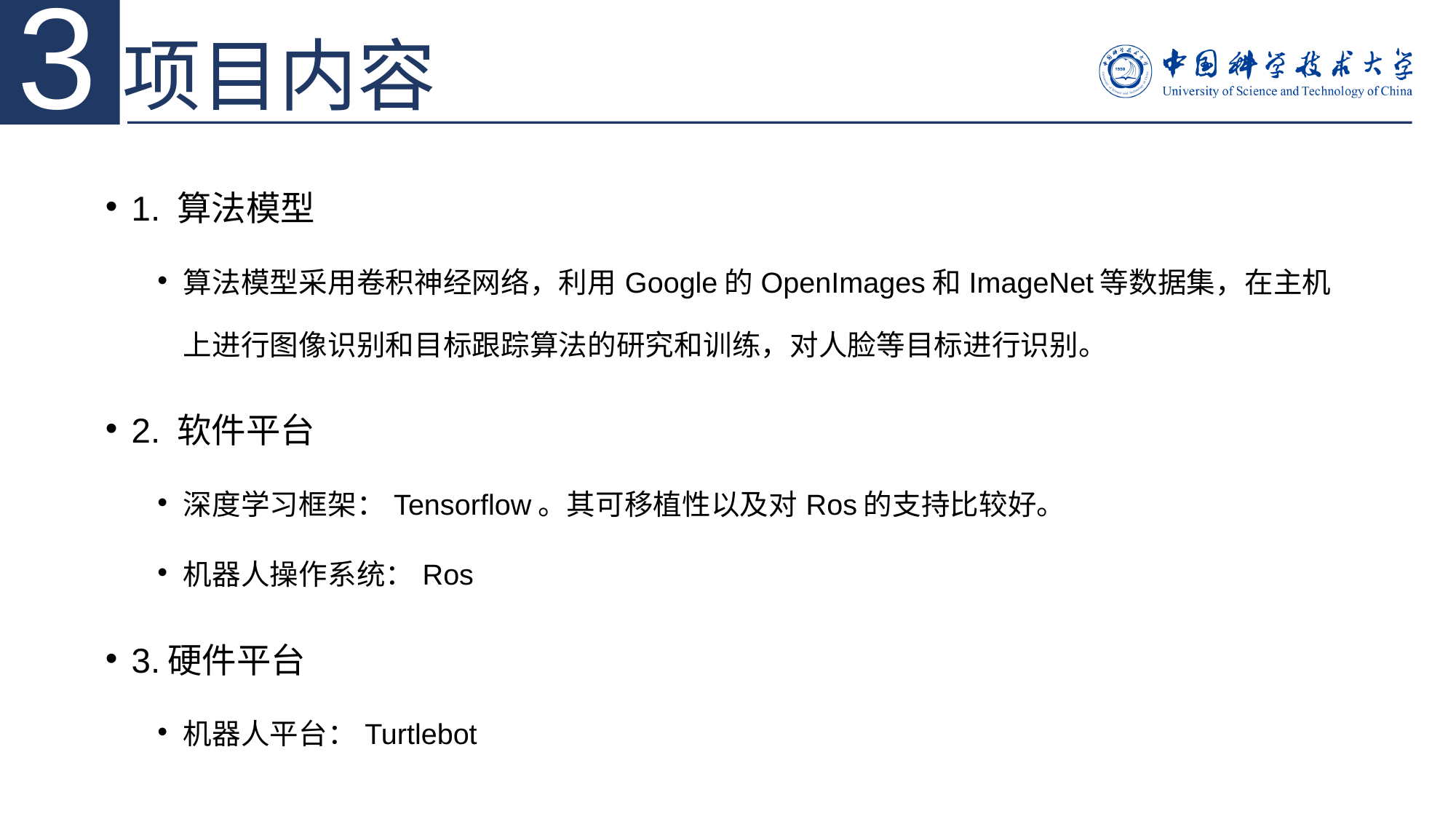

3
项目内容
1. 算法模型
算法模型采用卷积神经网络，利用Google的OpenImages和ImageNet等数据集，在主机上进行图像识别和目标跟踪算法的研究和训练，对人脸等目标进行识别。
2. 软件平台
深度学习框架：Tensorflow。其可移植性以及对Ros的支持比较好。
机器人操作系统：Ros
3.硬件平台
机器人平台：Turtlebot